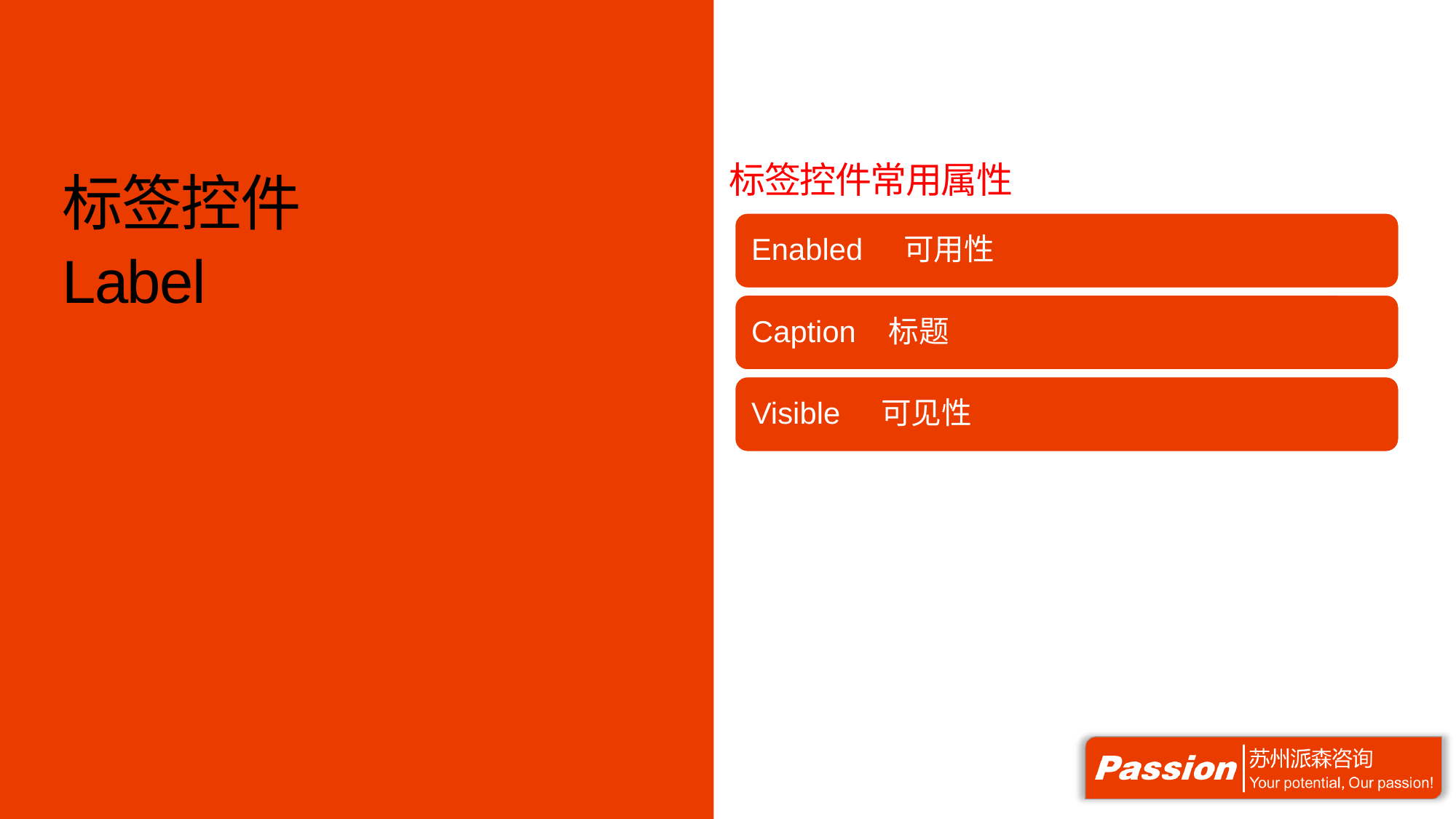

标签控件常用属性
标签控件
Label
Enabled    可用性
Caption   标题
Visible    可见性